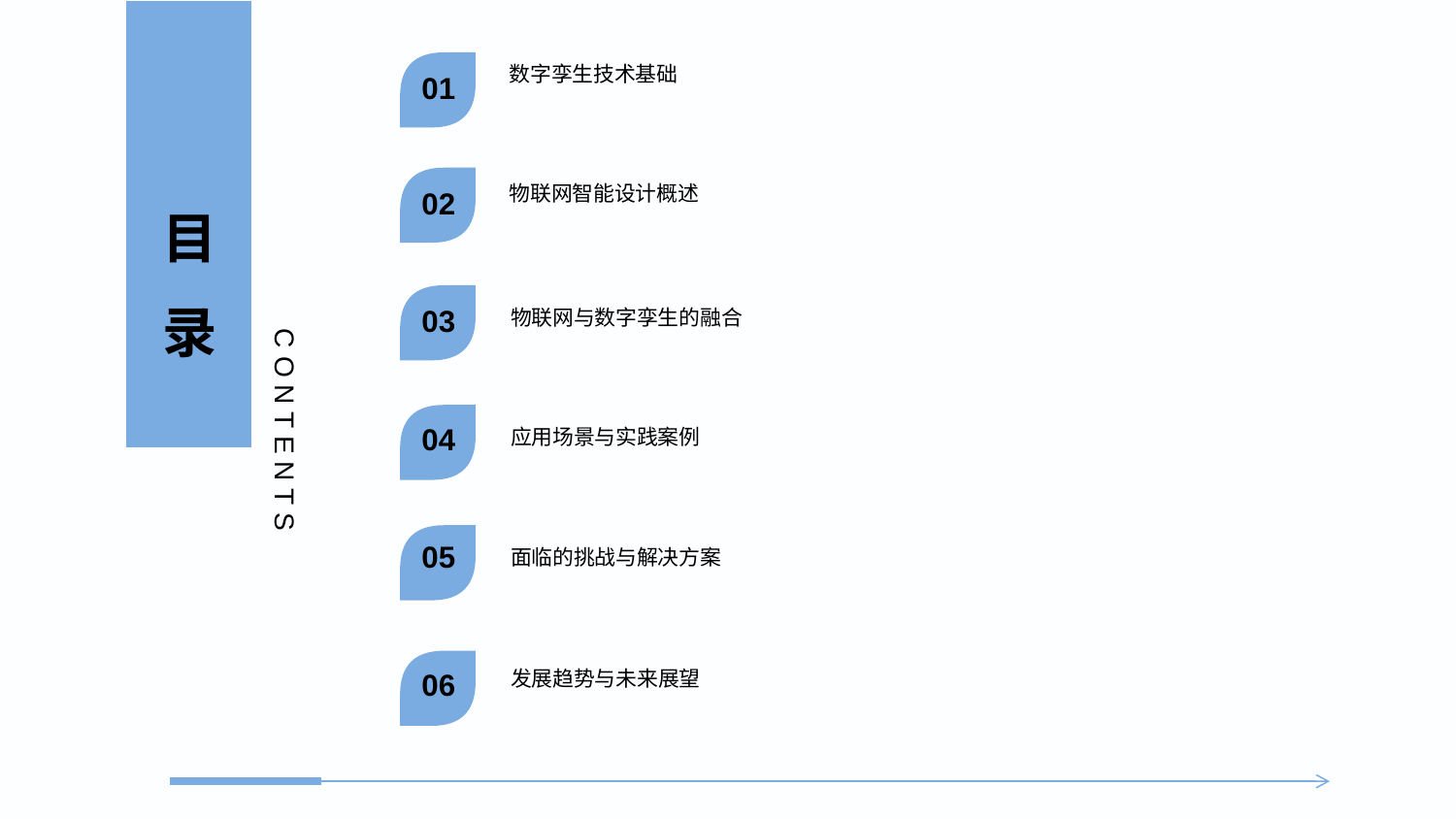

数字孪生技术基础

01
目录

物联网智能设计概述

02

物联网与数字孪生的融合

03

应用场景与实践案例

04
CONTENTS

面临的挑战与解决方案

05
发展趋势与未来展望

06